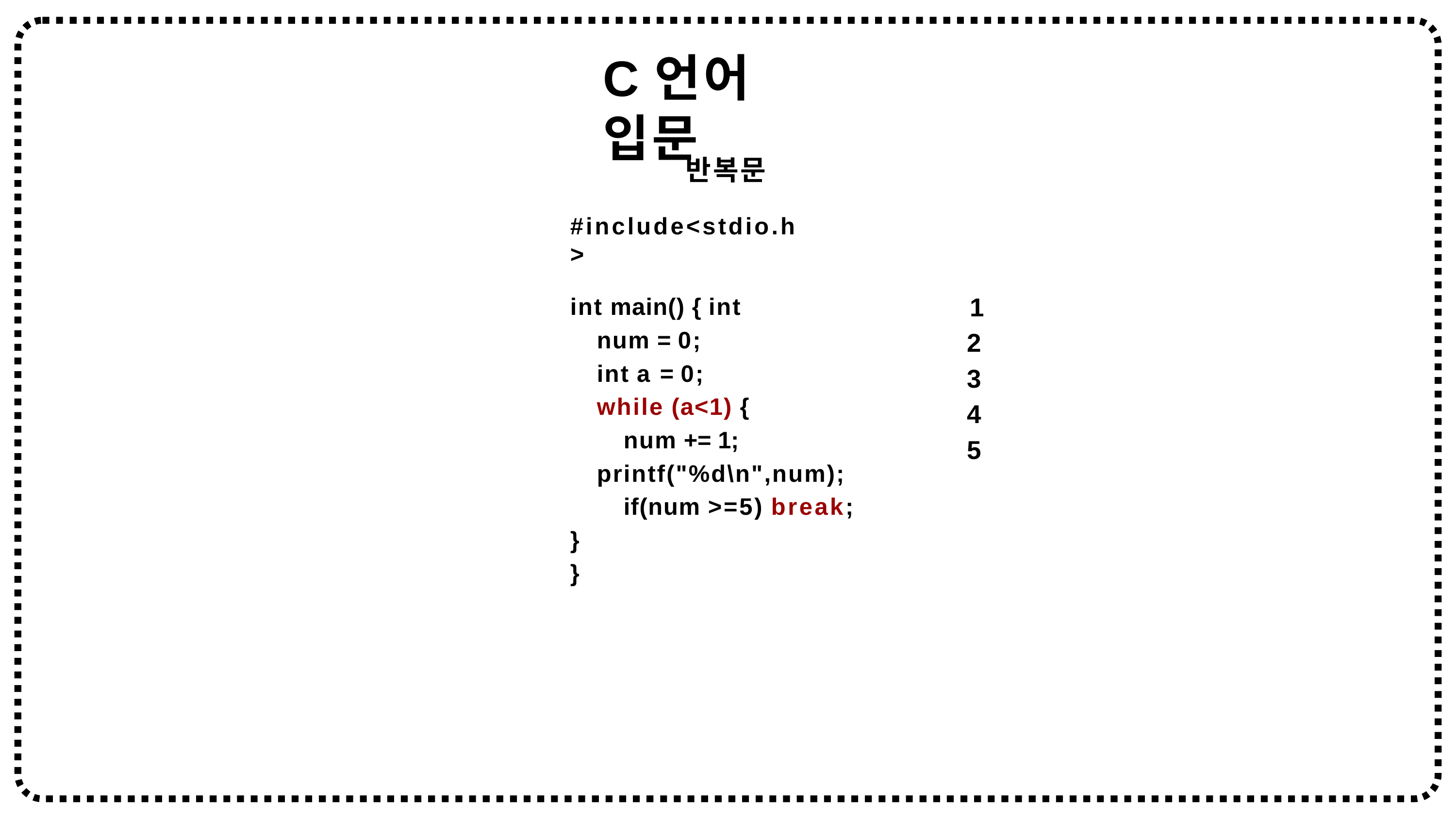

# C언어 입문
반복문

#include<stdio.h>
1
2
3
4
5
int main() { int num = 0; int a = 0;
while (a<1) { num += 1;
printf("%d\n",num); if(num >=5) break;
}
}